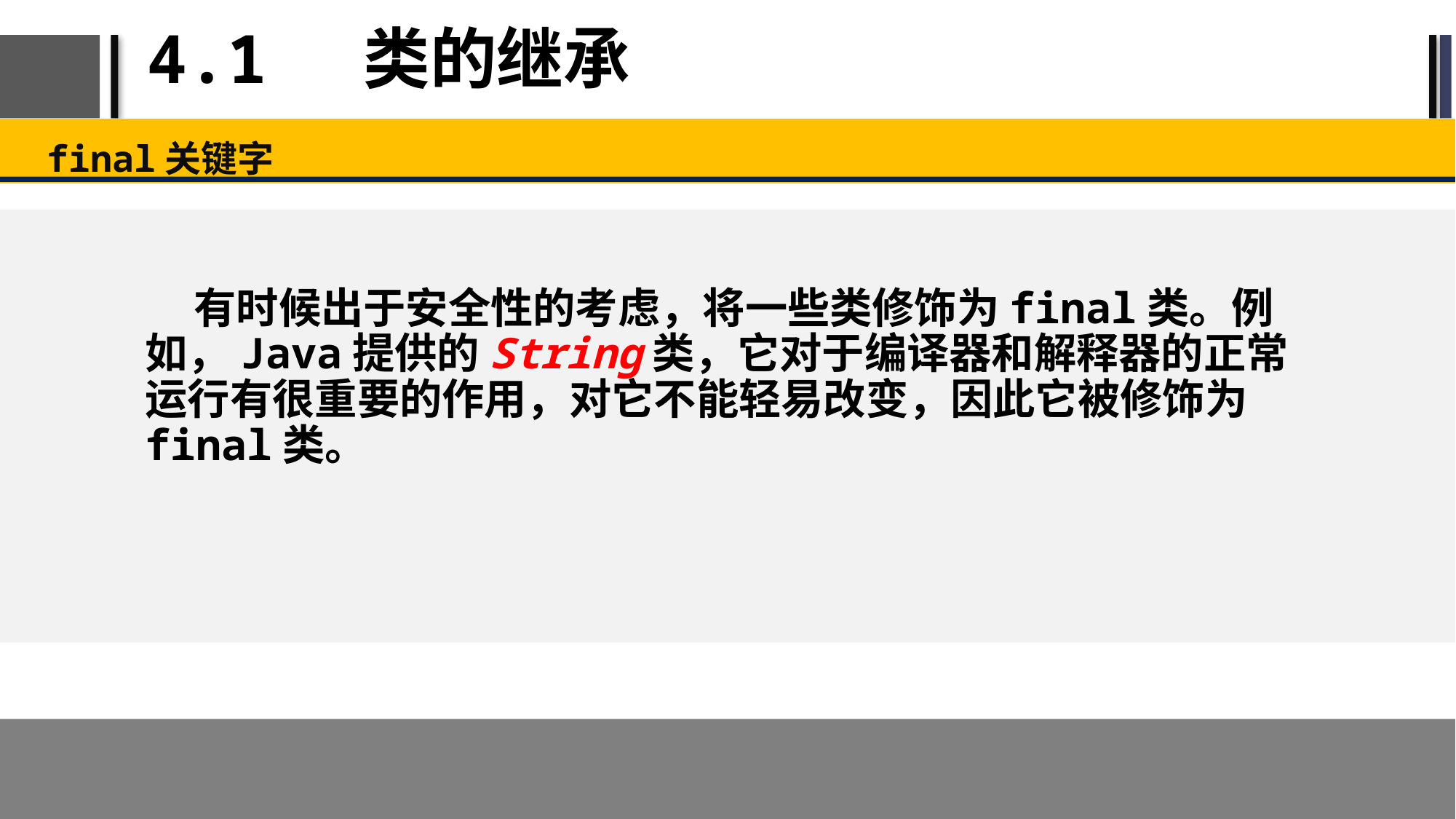

# 4.1  类的继承

final关键字

    有时候出于安全性的考虑，将一些类修饰为final类。例如，Java提供的String类，它对于编译器和解释器的正常运行有很重要的作用，对它不能轻易改变，因此它被修饰为final类。